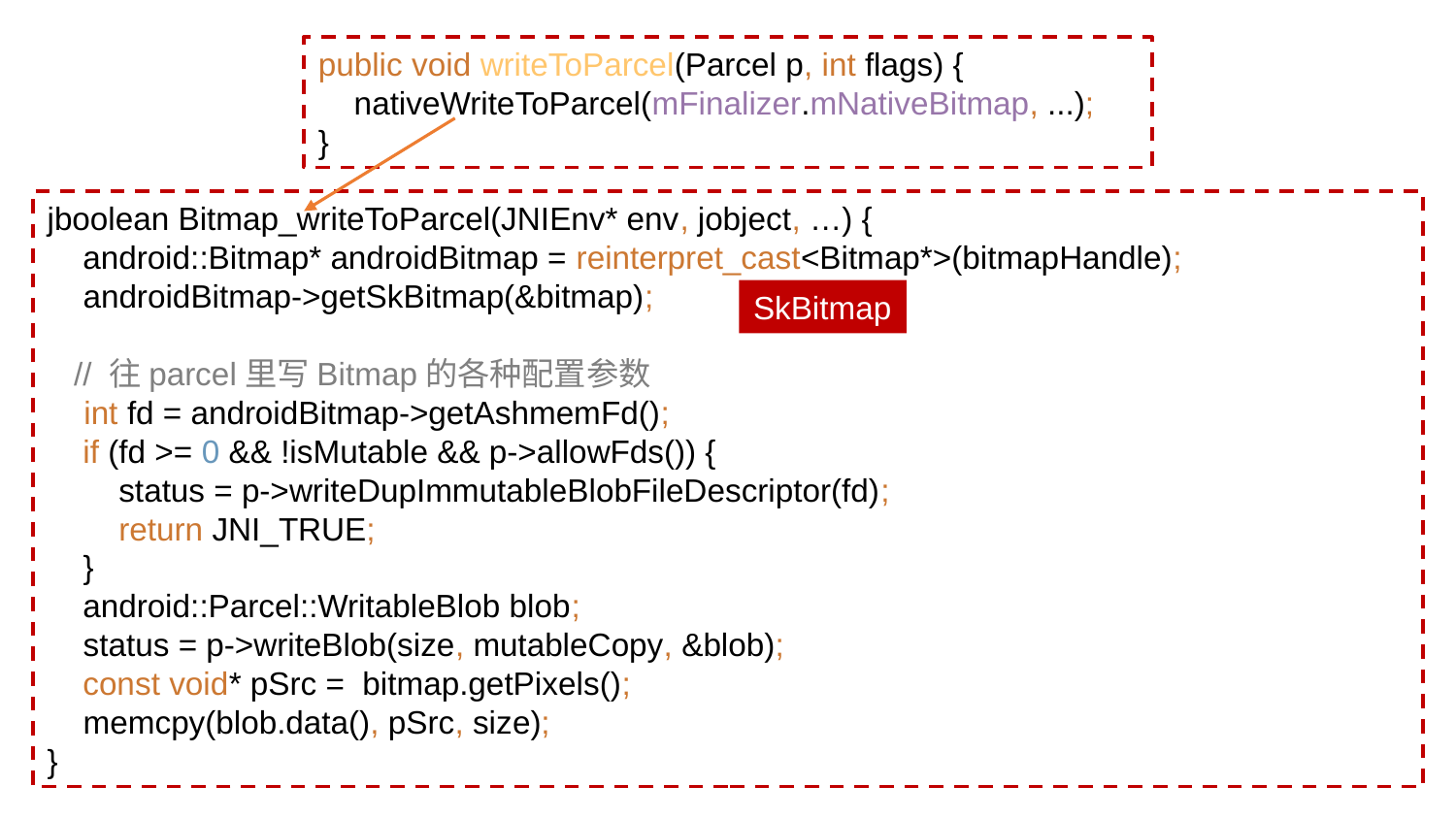

public void writeToParcel(Parcel p, int flags) {
    nativeWriteToParcel(mFinalizer.mNativeBitmap, ...);
}
jboolean Bitmap_writeToParcel(JNIEnv* env, jobject, …) {
    android::Bitmap* androidBitmap = reinterpret_cast<Bitmap*>(bitmapHandle);
    androidBitmap->getSkBitmap(&bitmap);
   // 往parcel里写Bitmap的各种配置参数
    int fd = androidBitmap->getAshmemFd();
    if (fd >= 0 && !isMutable && p->allowFds()) {
        status = p->writeDupImmutableBlobFileDescriptor(fd);
        return JNI_TRUE;
    }
    android::Parcel::WritableBlob blob;
    status = p->writeBlob(size, mutableCopy, &blob);
    const void* pSrc =  bitmap.getPixels();
    memcpy(blob.data(), pSrc, size);
}
SkBitmap